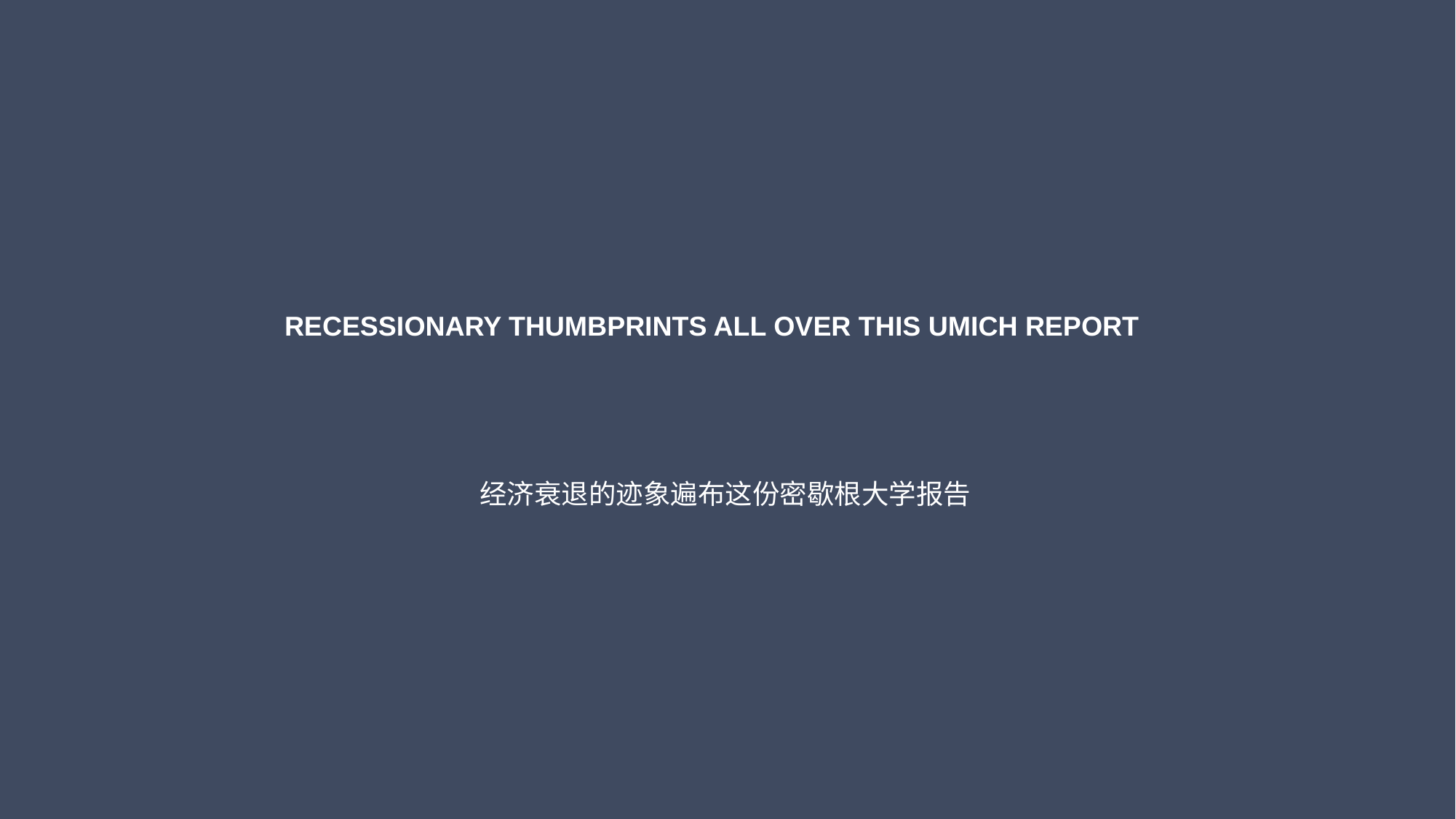

RECESSIONARY THUMBPRINTS ALL OVER THIS UMICH REPORT
经济衰退的迹象遍布这份密歇根大学报告